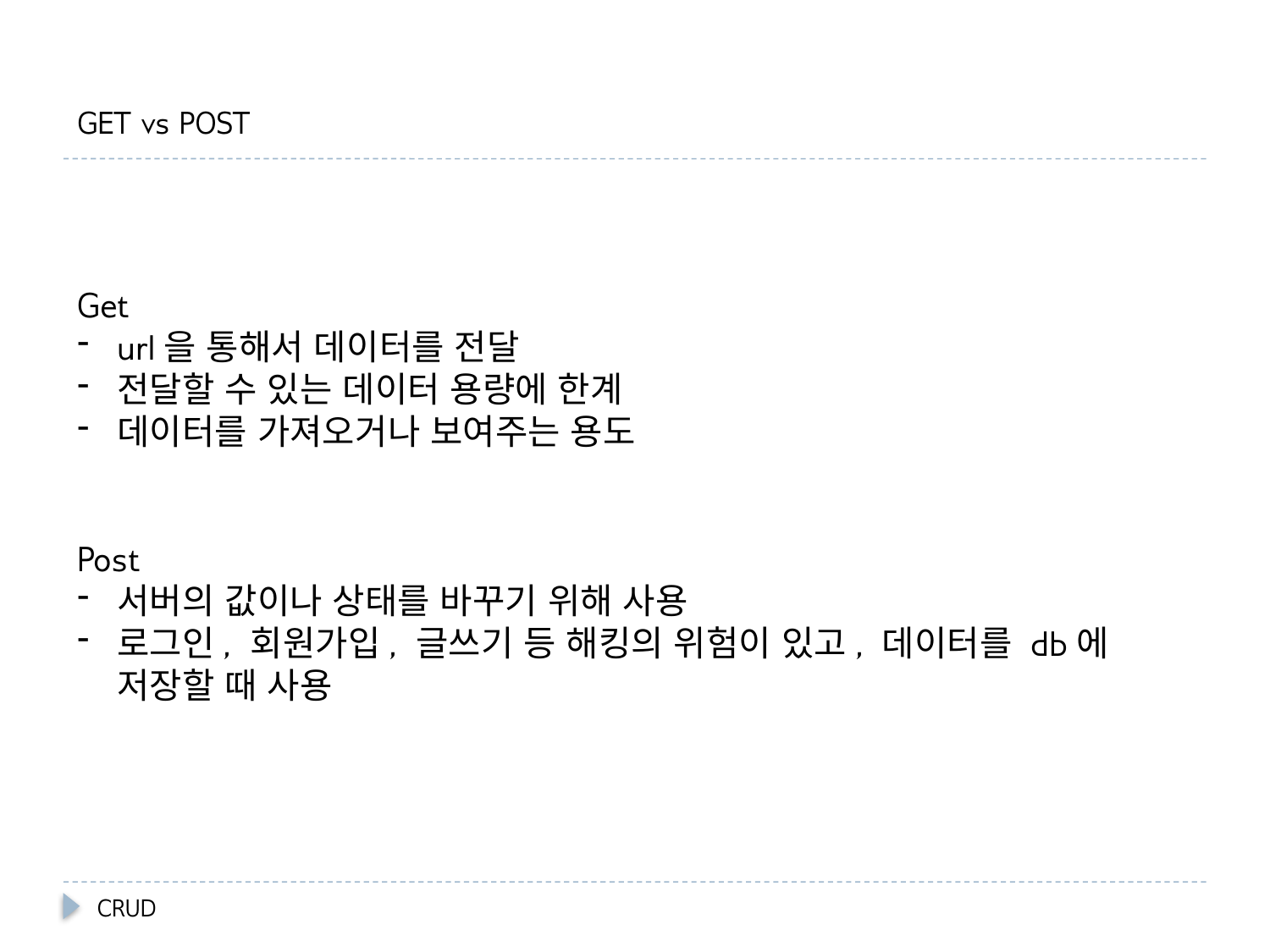

GET vs POST
Get
url을 통해서 데이터를 전달
전달할 수 있는 데이터 용량에 한계
데이터를 가져오거나 보여주는 용도

Post
서버의 값이나 상태를 바꾸기 위해 사용
로그인, 회원가입, 글쓰기 등 해킹의 위험이 있고, 데이터를 db에 저장할 때 사용

CRUD